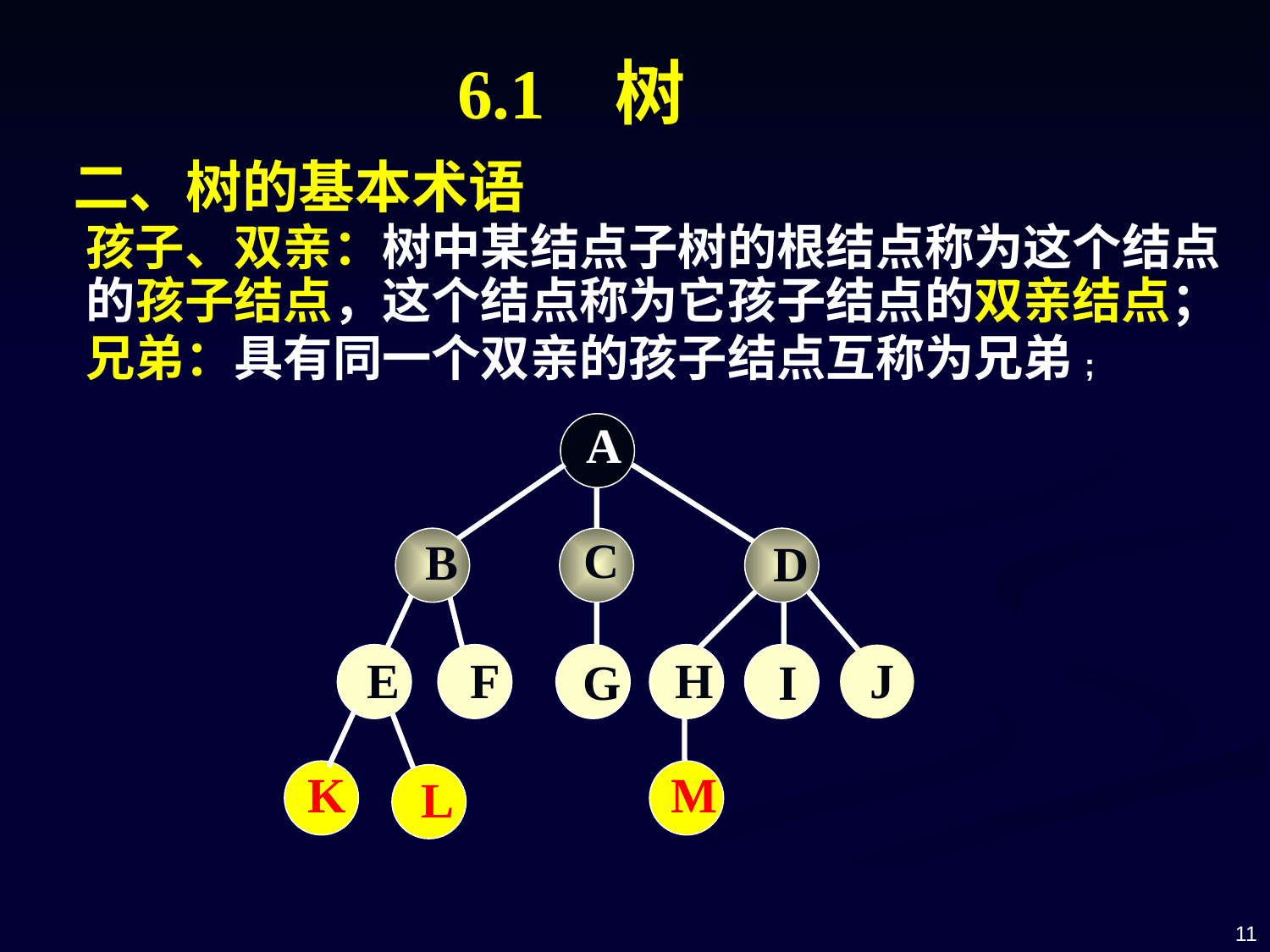

6.1   树
二、树的基本术语
孩子、双亲：树中某结点子树的根结点称为这个结点的孩子结点，这个结点称为它孩子结点的双亲结点；
兄弟：具有同一个双亲的孩子结点互称为兄弟;

A

C

B

D

E
F
H
J
G
I

K
M

L
11